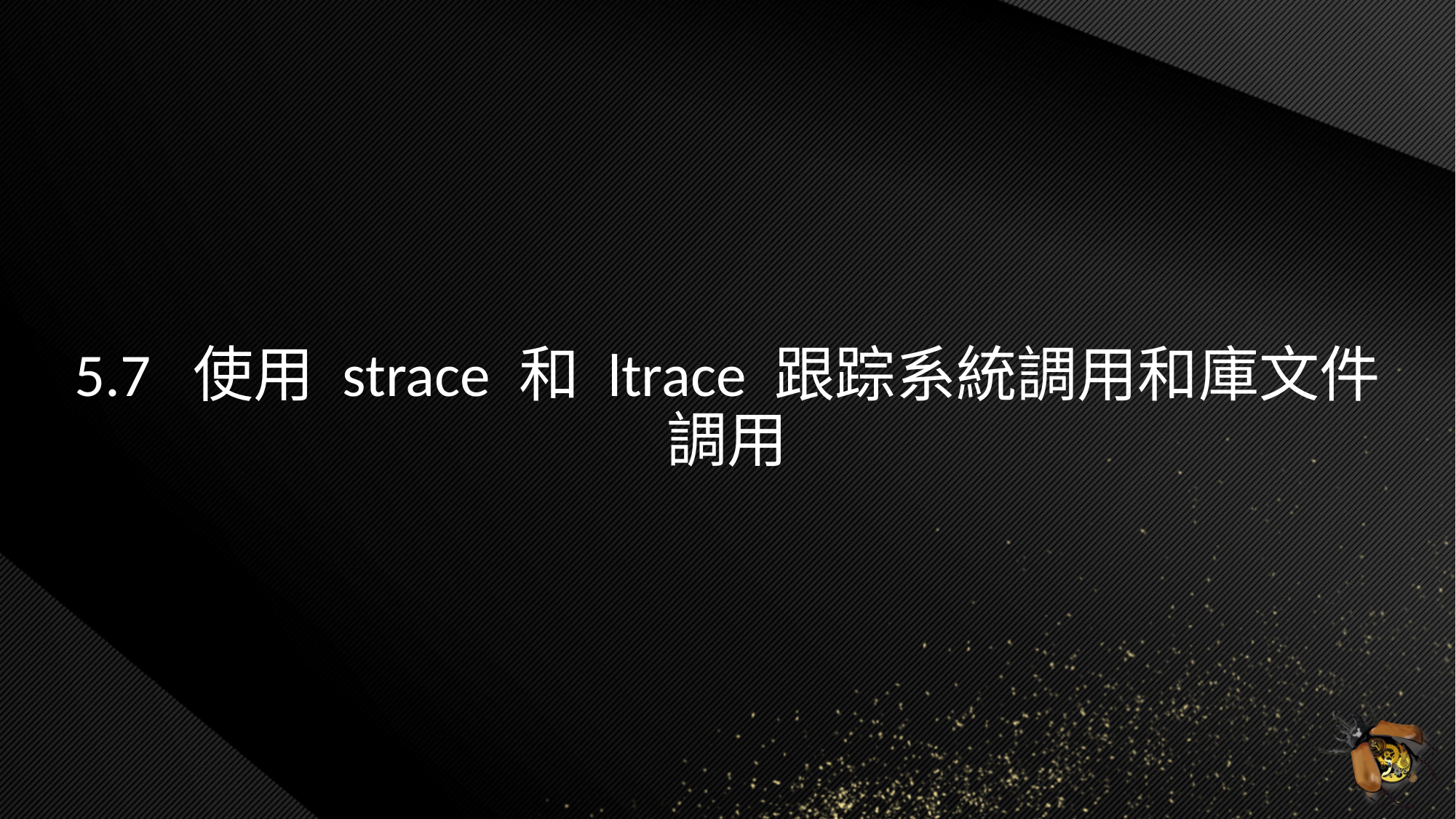

# 5.7  使用 strace 和 ltrace 跟踪系統調用和庫文件調用